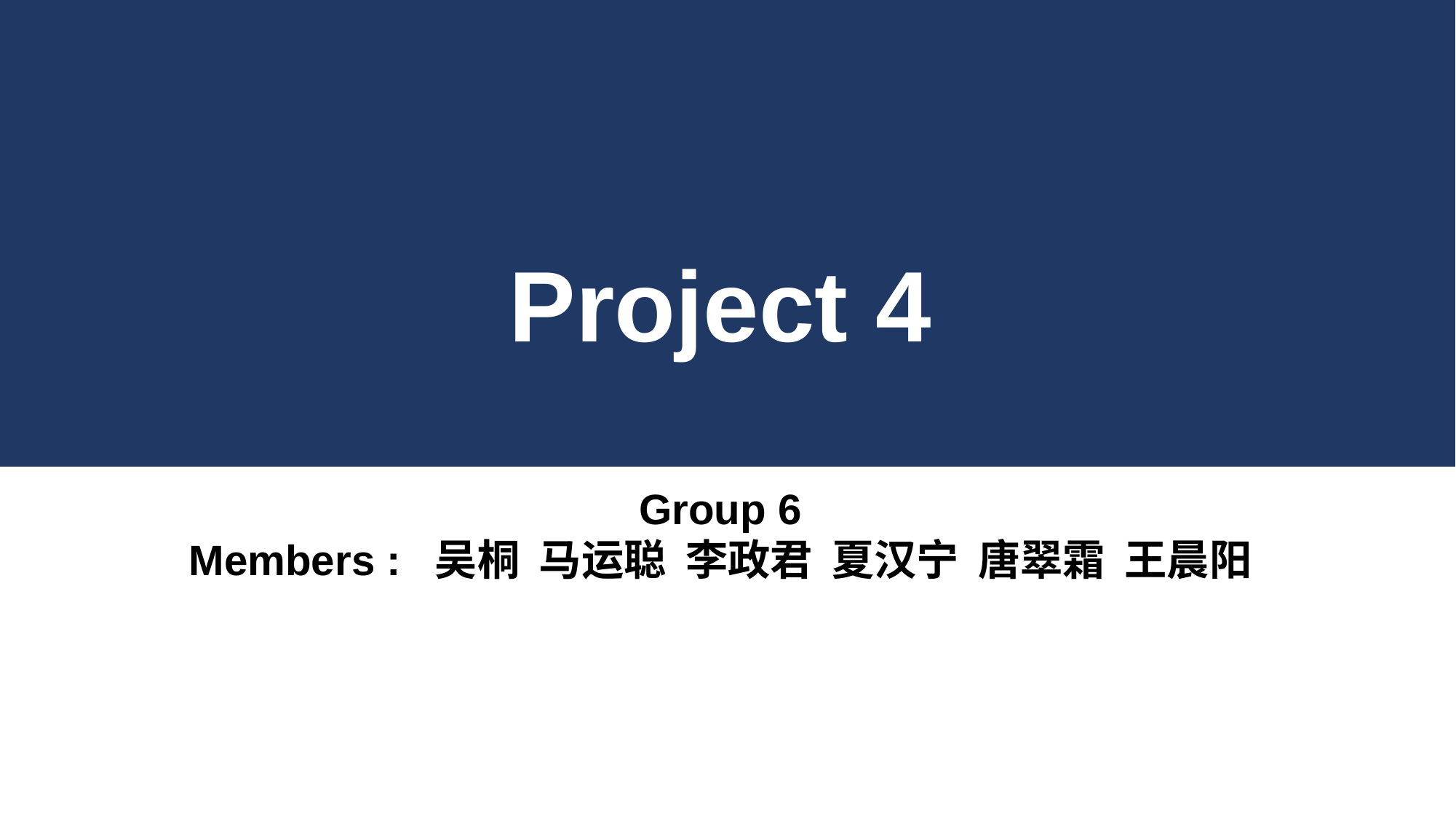

Project 4

Group 6
Members :  吴桐  马运聪  李政君  夏汉宁  唐翠霜  王晨阳